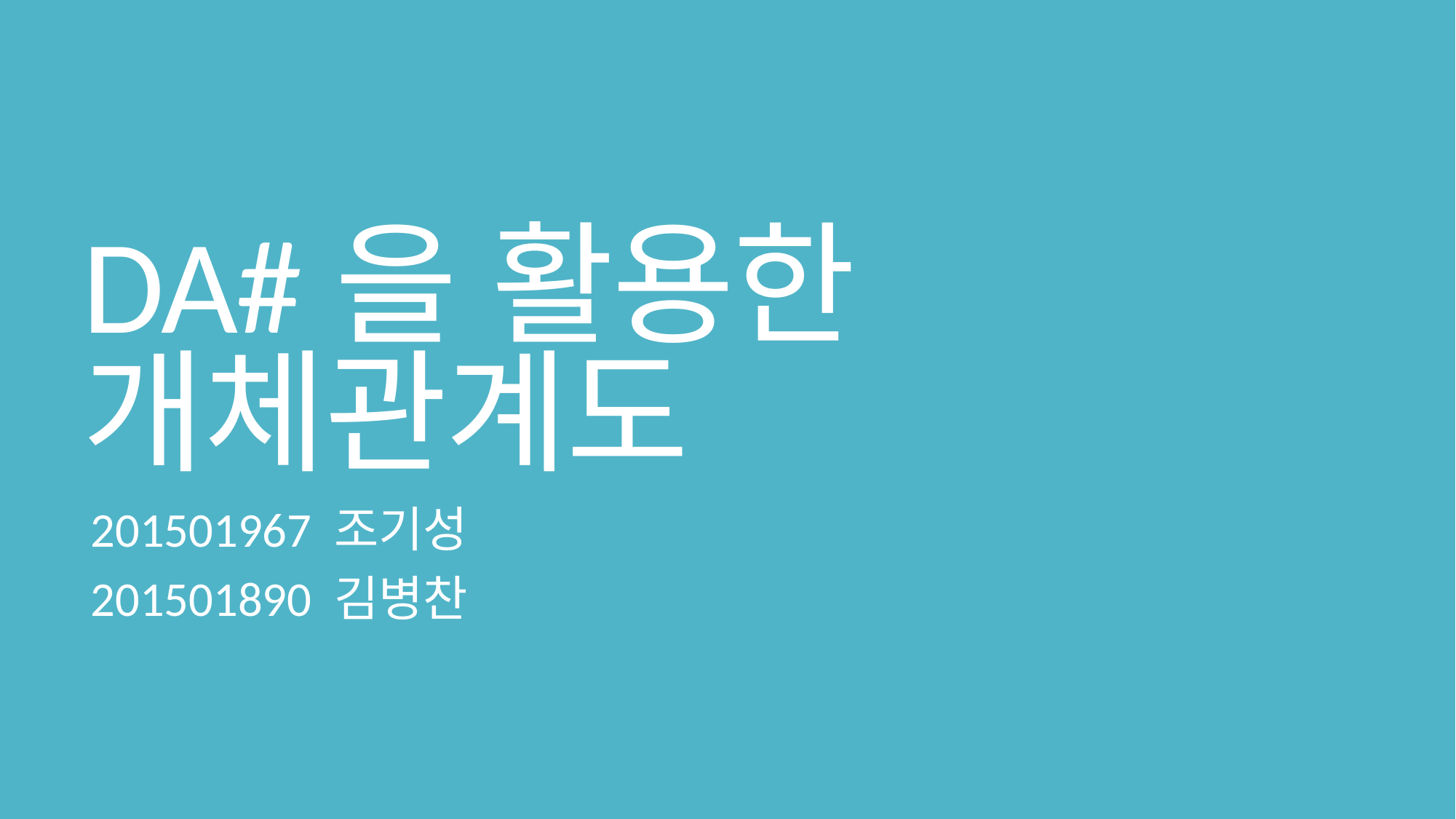

# DA#을 활용한 개체관계도
201501967 조기성
201501890 김병찬